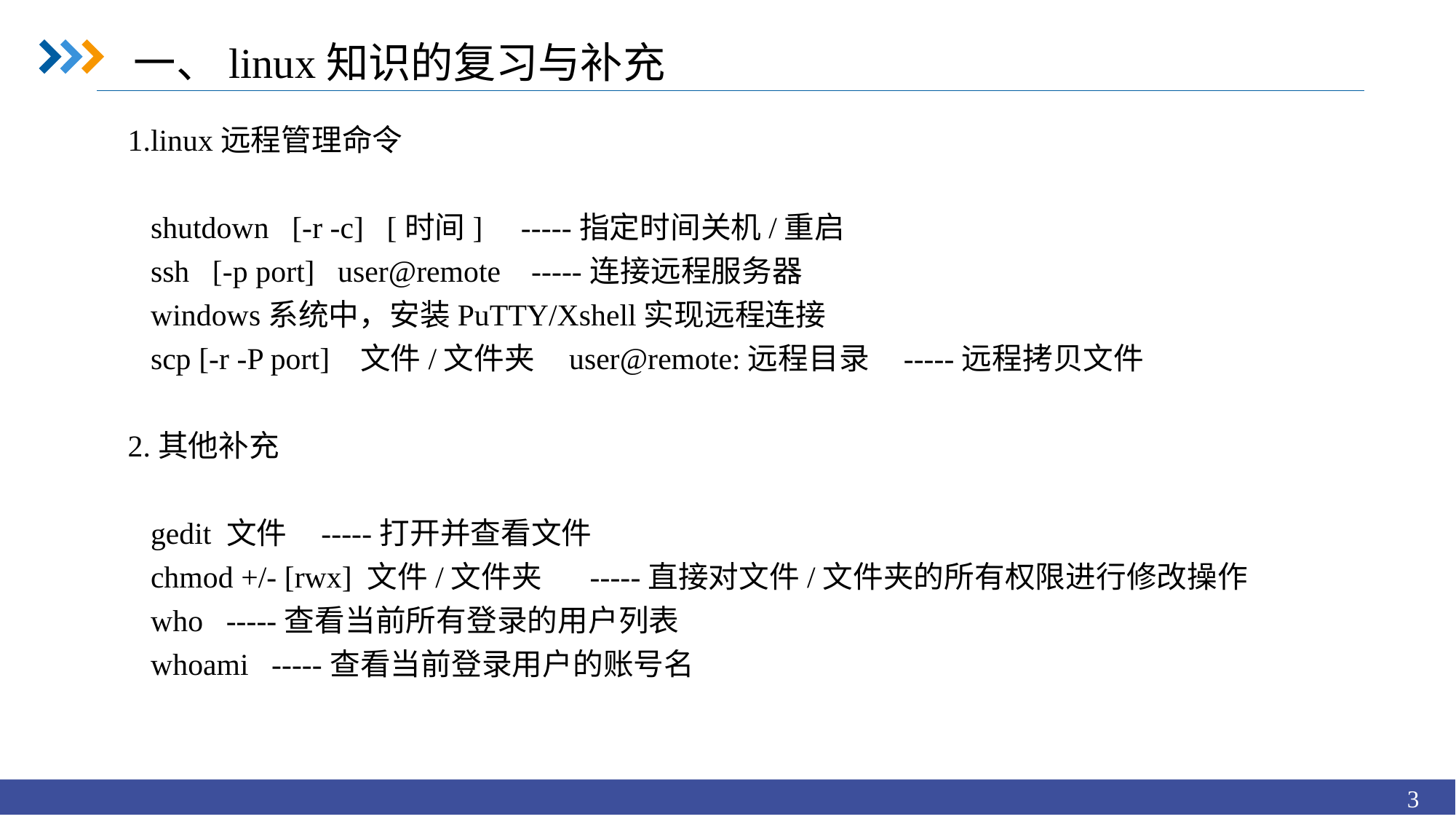

一、linux知识的复习与补充

1.linux远程管理命令

   shutdown   [-r -c]   [时间]     -----指定时间关机/重启
   ssh   [-p port]   user@remote    -----连接远程服务器
   windows系统中，安装PuTTY/Xshell实现远程连接
   scp [-r -P port]   文件/文件夹    user@remote:远程目录    -----远程拷贝文件

2.其他补充

   gedit 文件    -----打开并查看文件
   chmod +/- [rwx] 文件/文件夹      -----直接对文件/文件夹的所有权限进行修改操作
   who   -----查看当前所有登录的用户列表
   whoami   -----查看当前登录用户的账号名